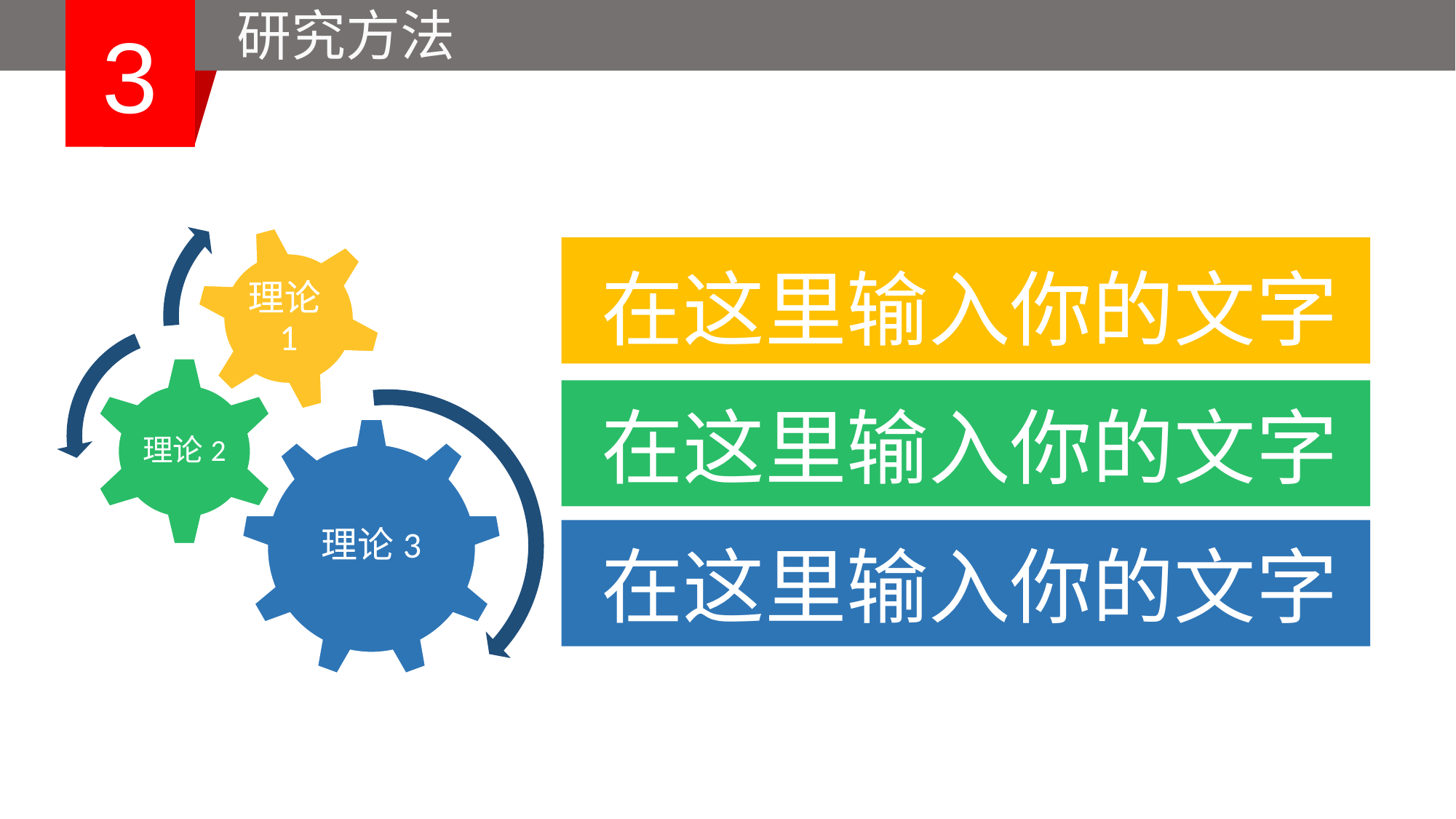

研究方法
3

理论3
理论2
理论1

在这里输入你的文字
在这里输入你的文字
在这里输入你的文字